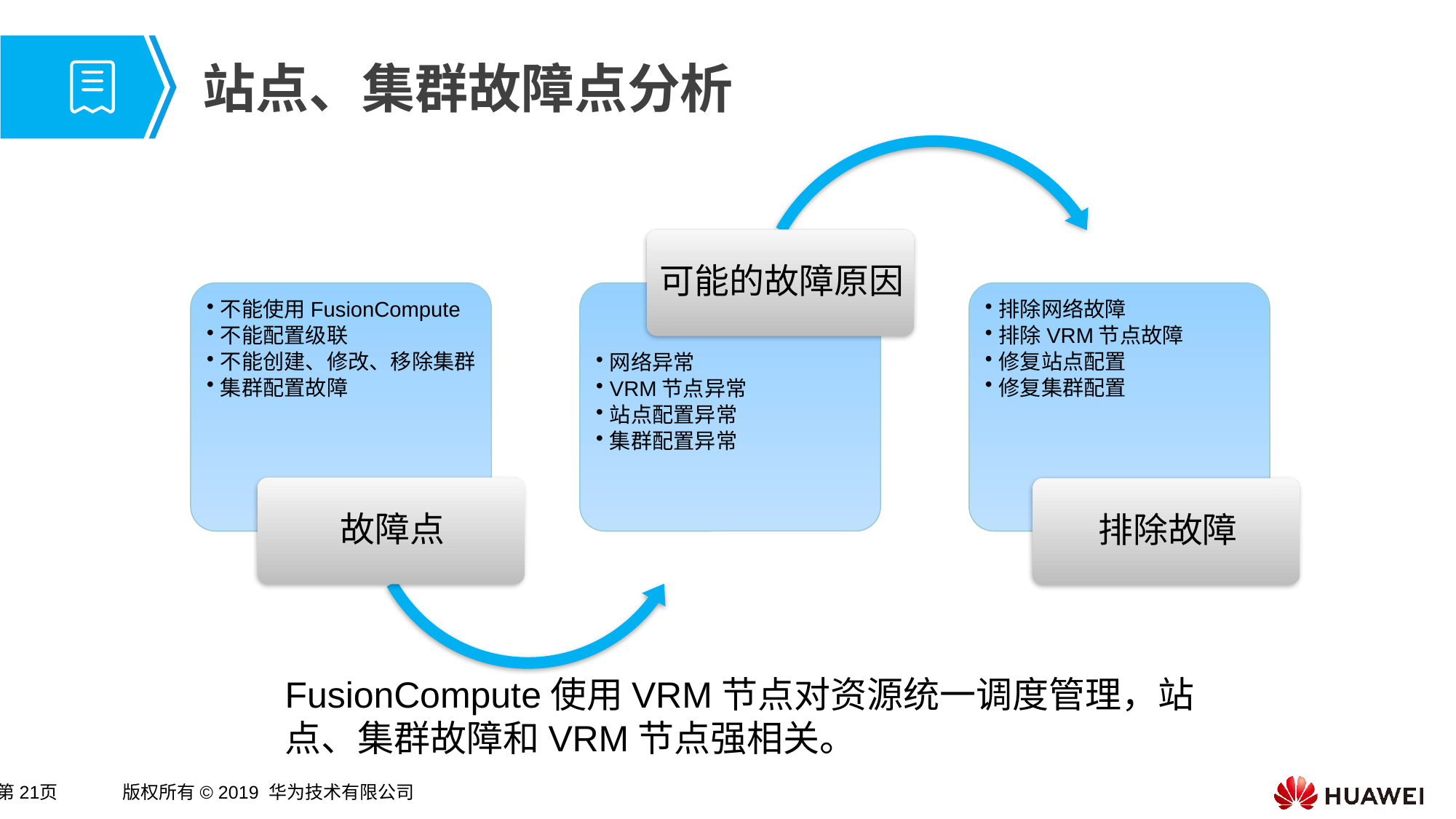

# 站点、集群故障点分析
不能使用FusionCompute
不能配置级联
不能创建、修改、移除集群
集群配置故障
故障点
网络异常
VRM节点异常
站点配置异常
集群配置异常
可能的故障原因
排除网络故障
排除VRM节点故障
修复站点配置
修复集群配置
排除故障
FusionCompute使用VRM节点对资源统一调度管理，站点、集群故障和VRM节点强相关。